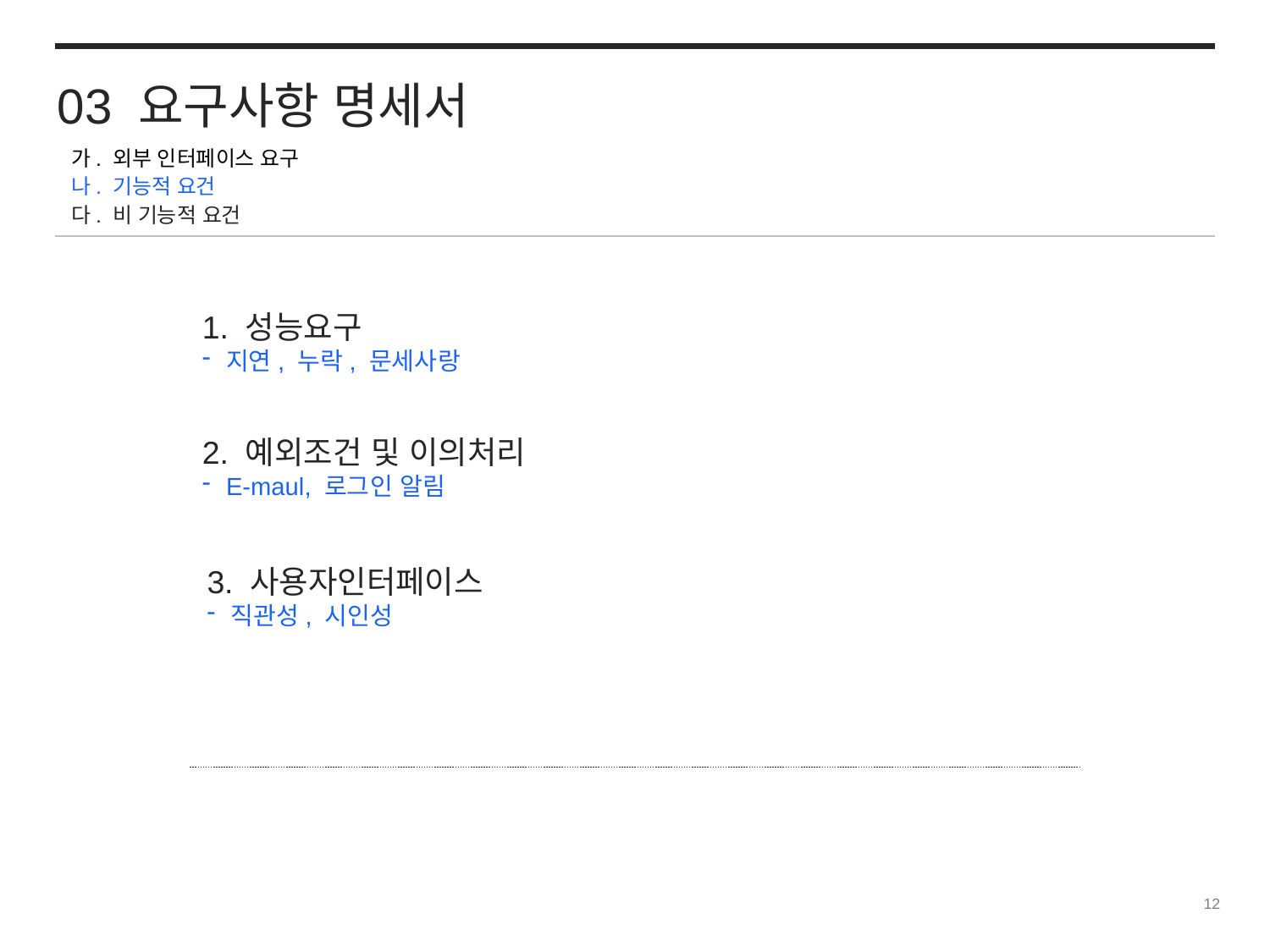

03 요구사항 명세서
가. 외부 인터페이스 요구
나. 기능적 요건
다. 비 기능적 요건
1. 성능요구
지연, 누락, 문세사랑
2. 예외조건 및 이의처리
E-maul, 로그인 알림
3. 사용자인터페이스
직관성, 시인성